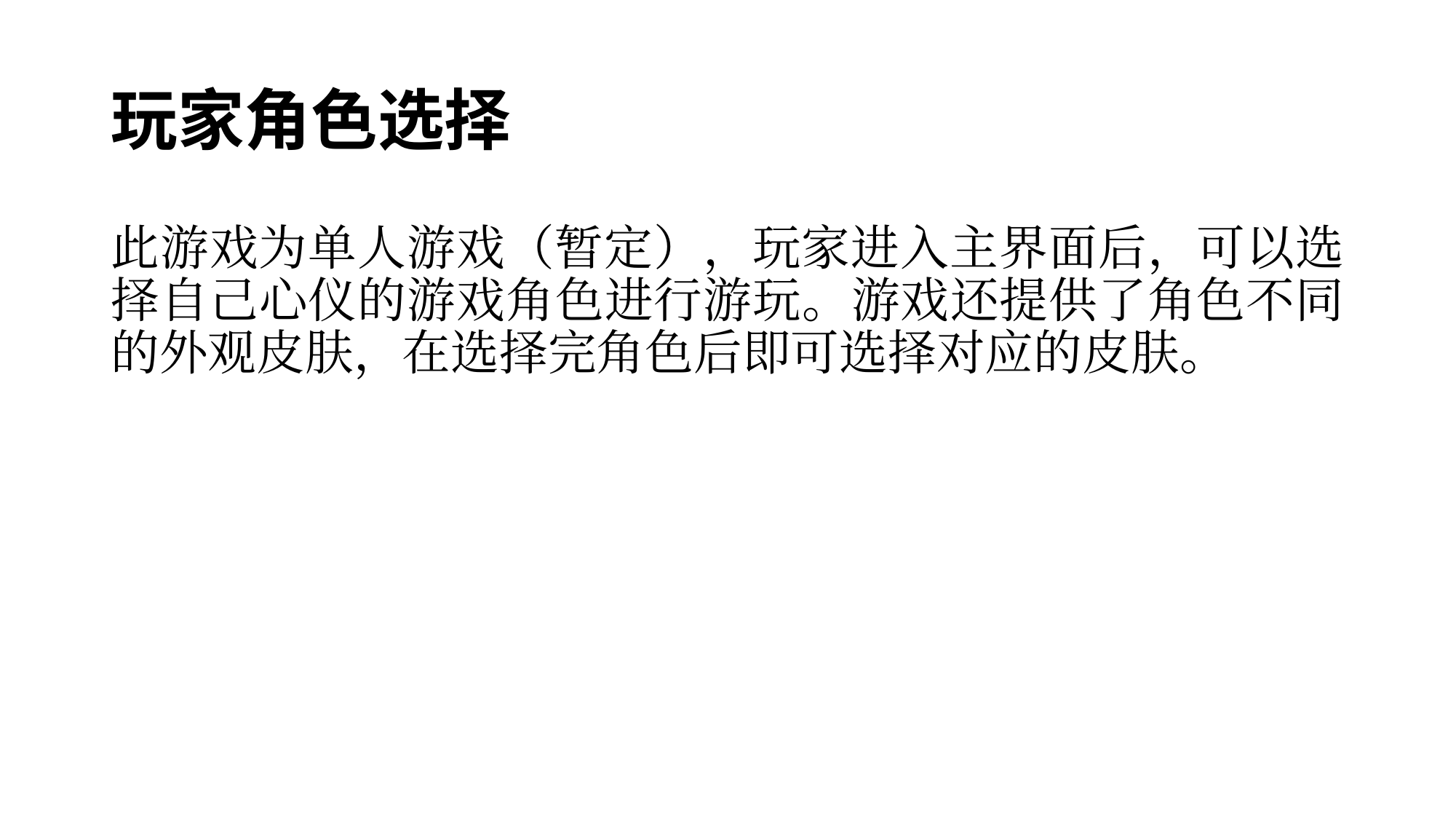

# 玩家角色选择
此游戏为单人游戏（暂定），玩家进入主界面后，可以选择自己心仪的游戏角色进行游玩。游戏还提供了角色不同的外观皮肤，在选择完角色后即可选择对应的皮肤。